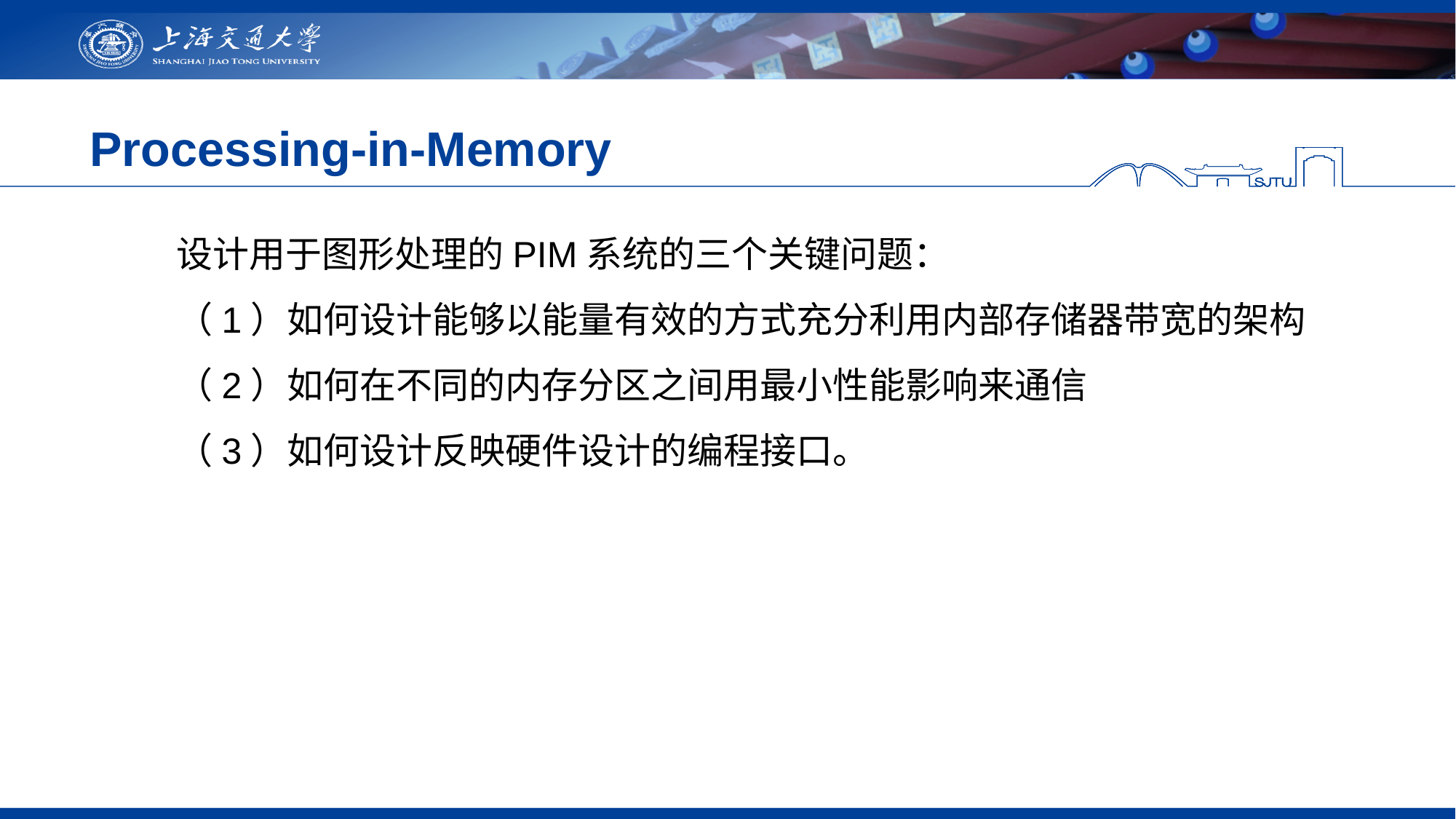

# Processing-in-Memory
设计用于图形处理的PIM系统的三个关键问题：
（1）如何设计能够以能量有效的方式充分利用内部存储器带宽的架构
（2）如何在不同的内存分区之间用最小性能影响来通信
（3）如何设计反映硬件设计的编程接口。